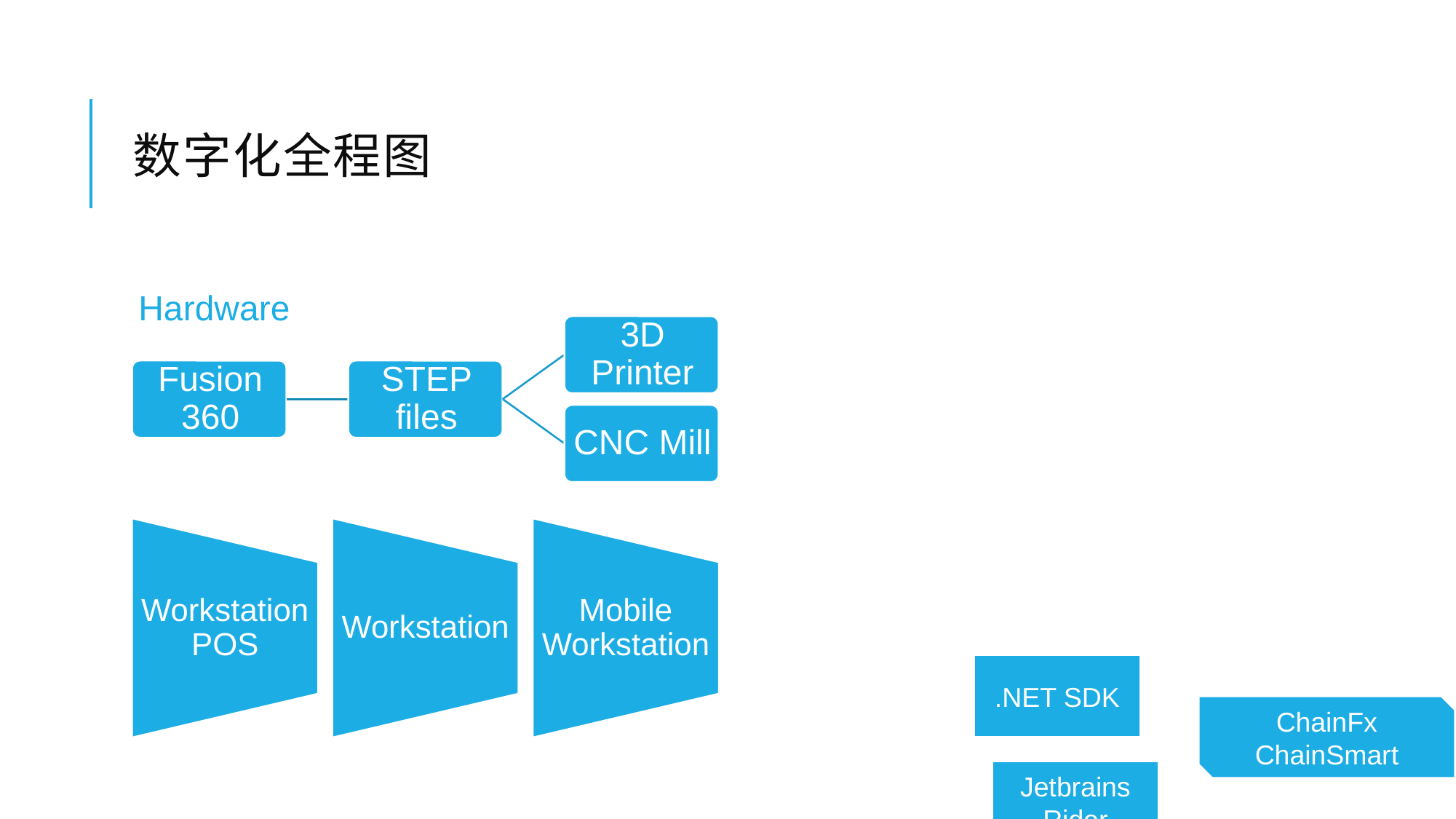

# 数字化全程图
Hardware
Fusion 360

STEP files

3D Printer

CNC Mill

Workstation POS
Workstation
Mobile Workstation
.NET SDK
ChainFx
ChainSmart
Jetbrains Rider